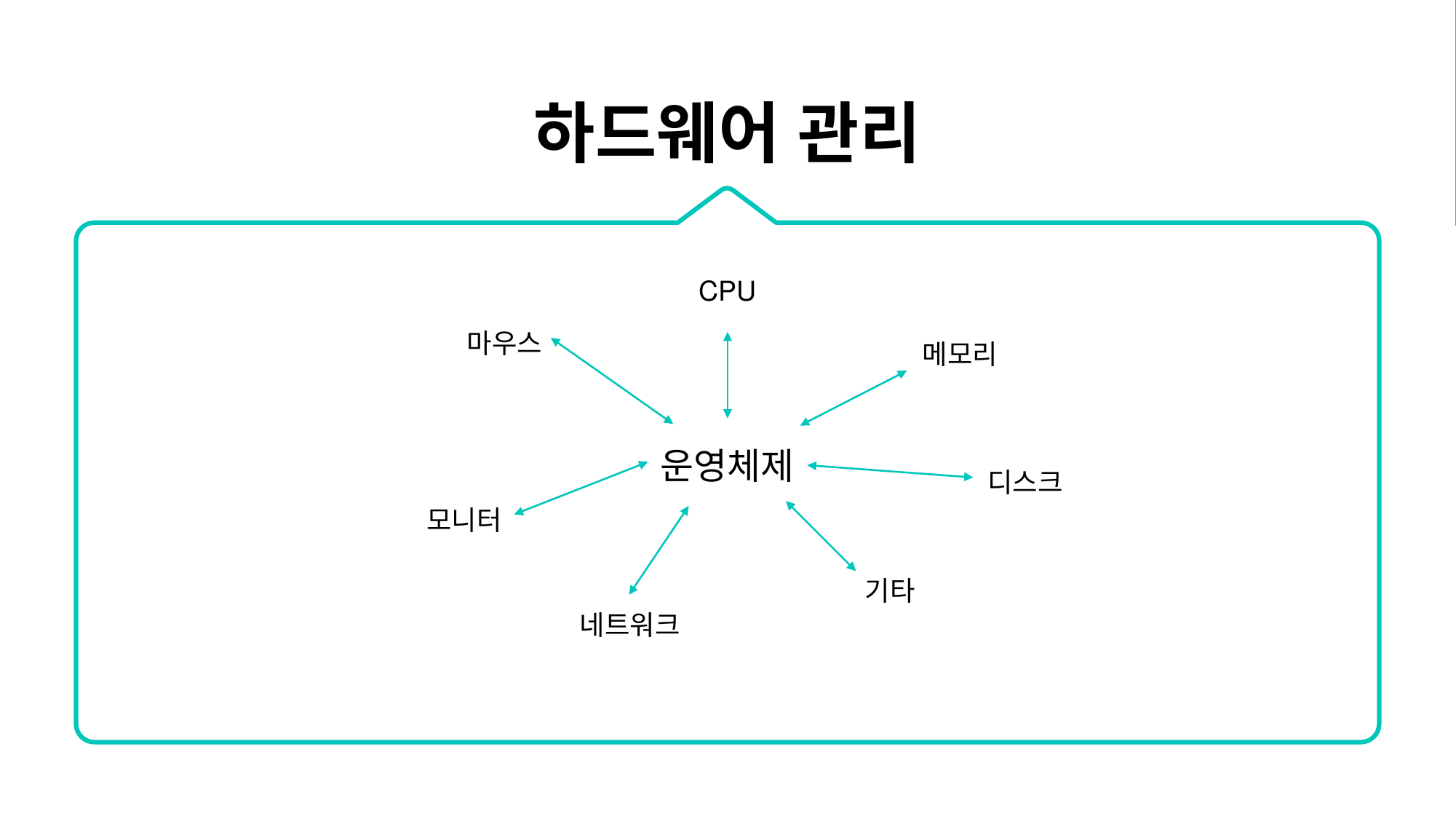

하드웨어 관리

CPU
마우스
메모리

운영체제
디스크

모니터

기타
네트워크